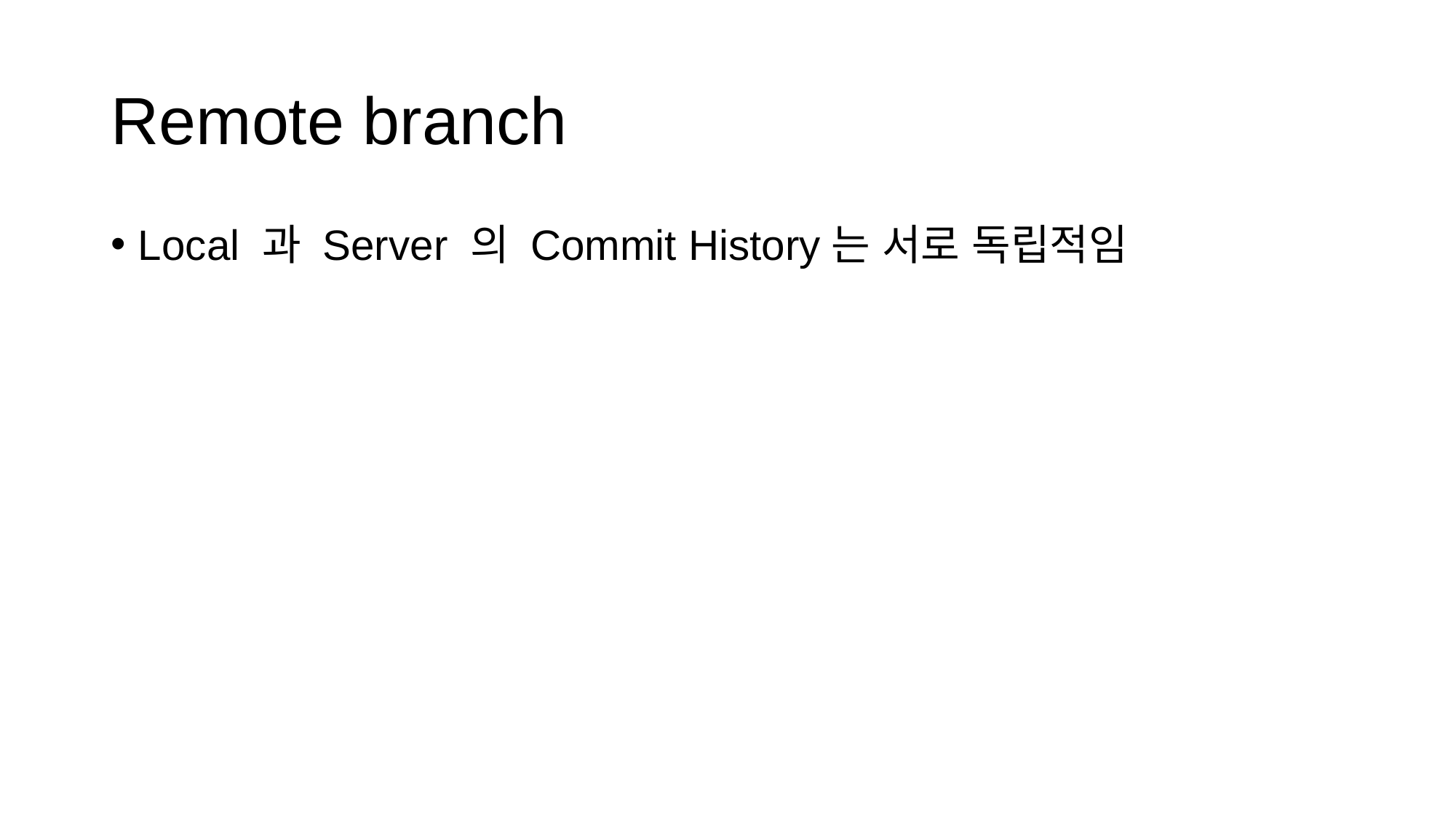

# Remote branch
Local 과 Server 의 Commit History는 서로 독립적임